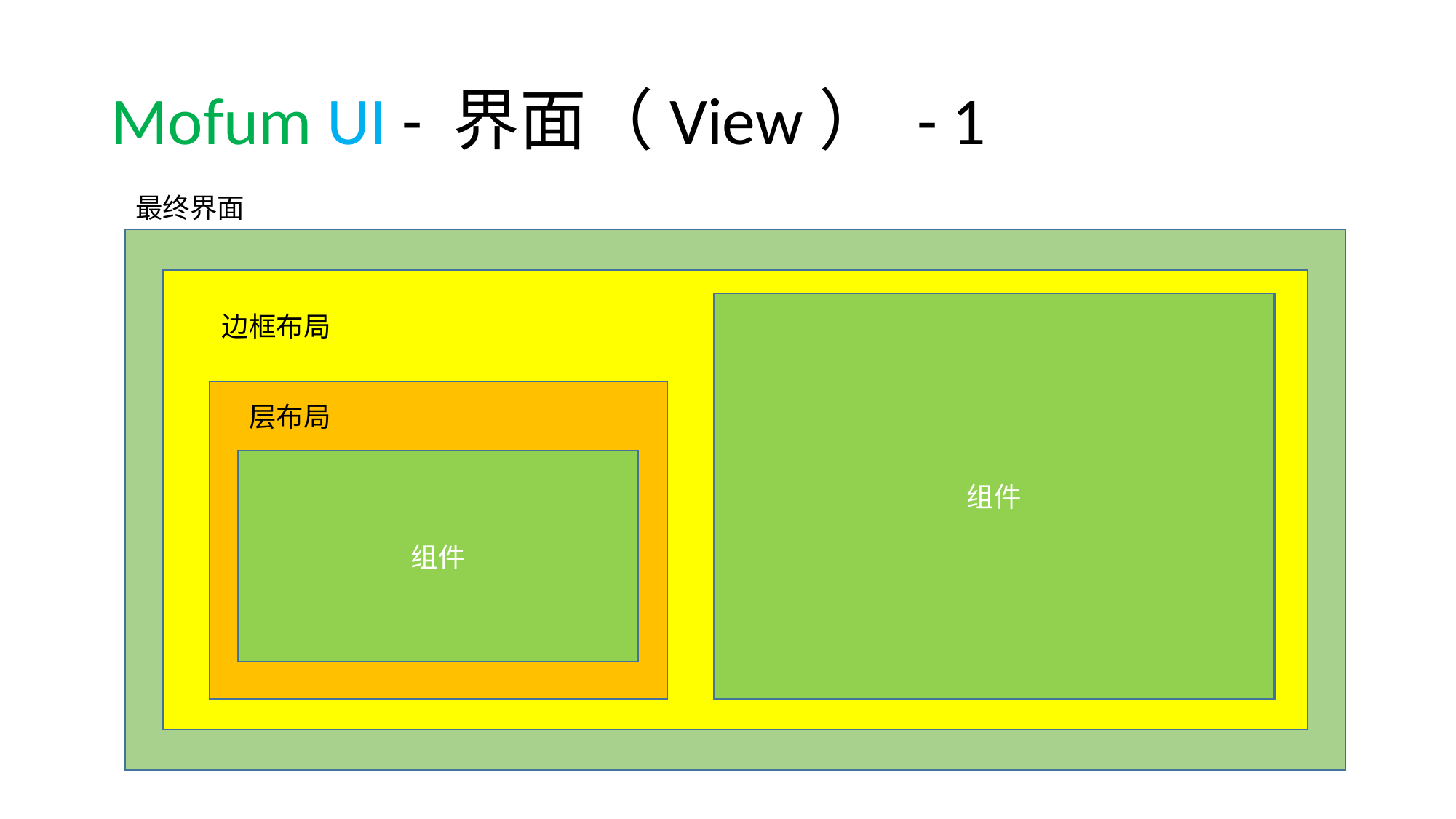

# Mofum UI - 界面（View） - 1
最终界面

组件
边框布局

层布局
组件